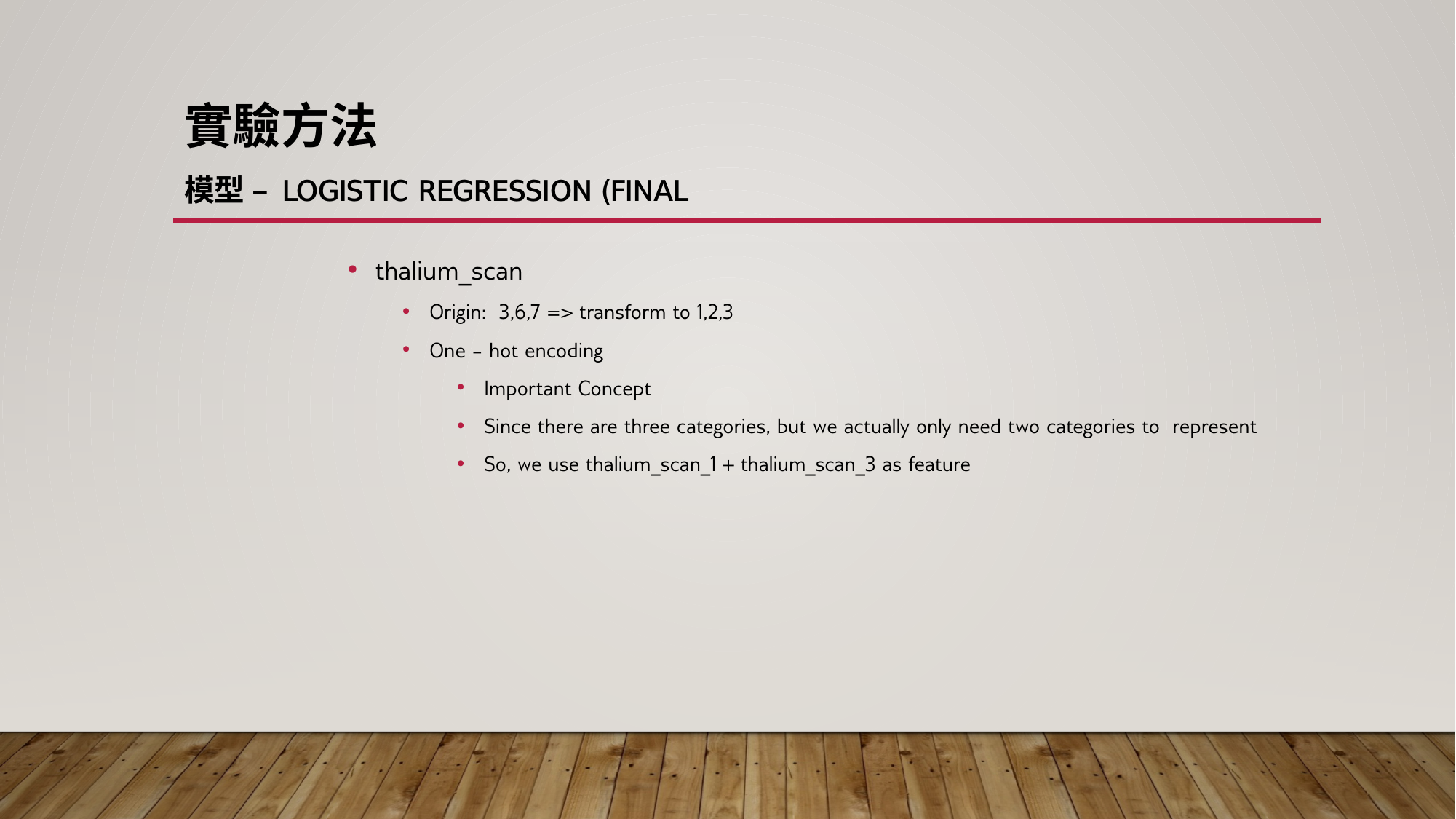

# 實驗方法 模型 – logistic regression (FINAL
thalium_scan
Origin:  3,6,7 => transform to 1,2,3
One – hot encoding
Important Concept
Since there are three categories, but we actually only need two categories to  represent
So, we use thalium_scan_1 + thalium_scan_3 as feature